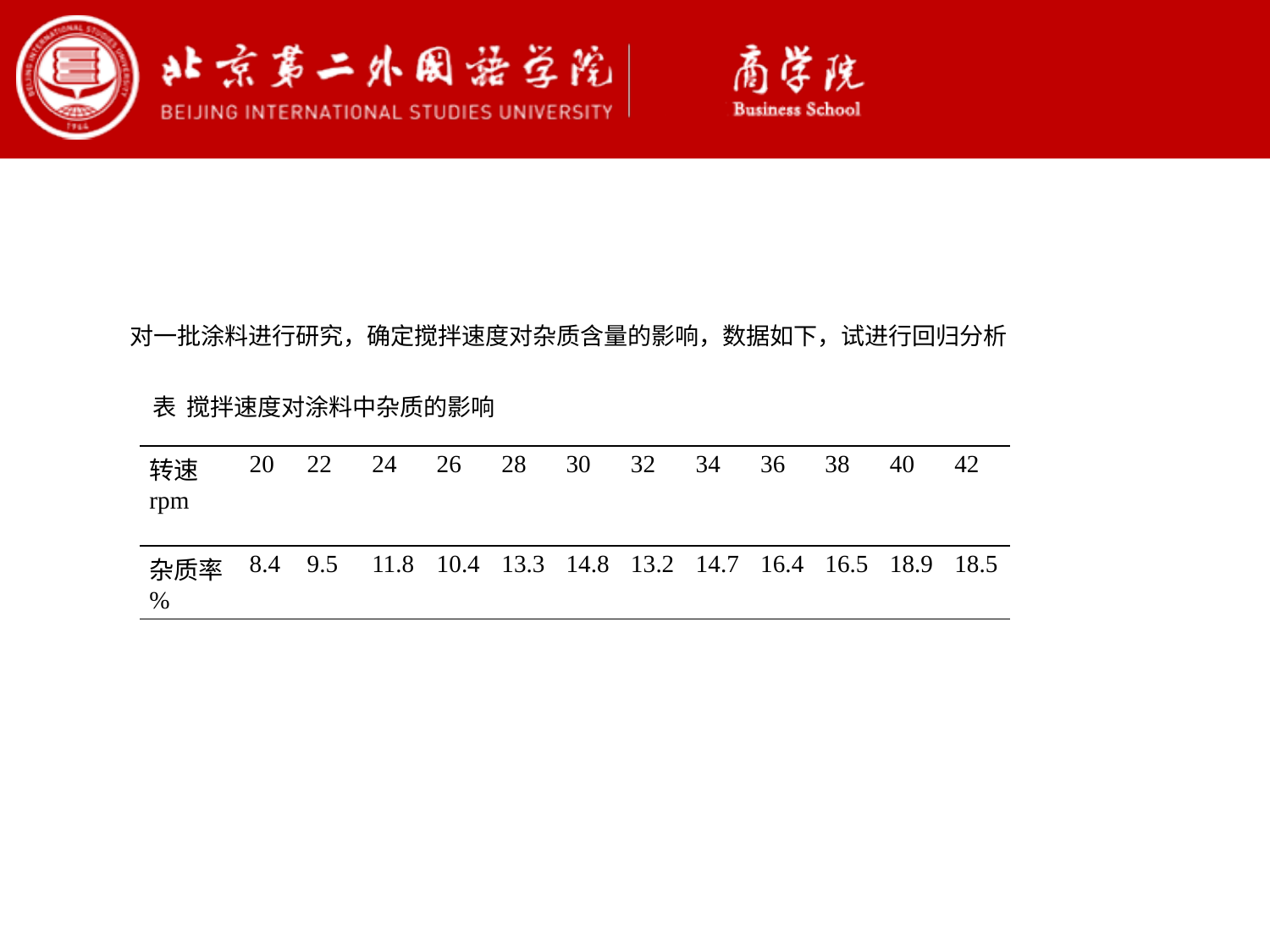

对一批涂料进行研究，确定搅拌速度对杂质含量的影响，数据如下，试进行回归分析
表  搅拌速度对涂料中杂质的影响
| 转速rpm | 20 | 22 | 24 | 26 | 28 | 30 | 32 | 34 | 36 | 38 | 40 | 42 |
| --- | --- | --- | --- | --- | --- | --- | --- | --- | --- | --- | --- | --- |
| 杂质率% | 8.4 | 9.5 | 11.8 | 10.4 | 13.3 | 14.8 | 13.2 | 14.7 | 16.4 | 16.5 | 18.9 | 18.5 |